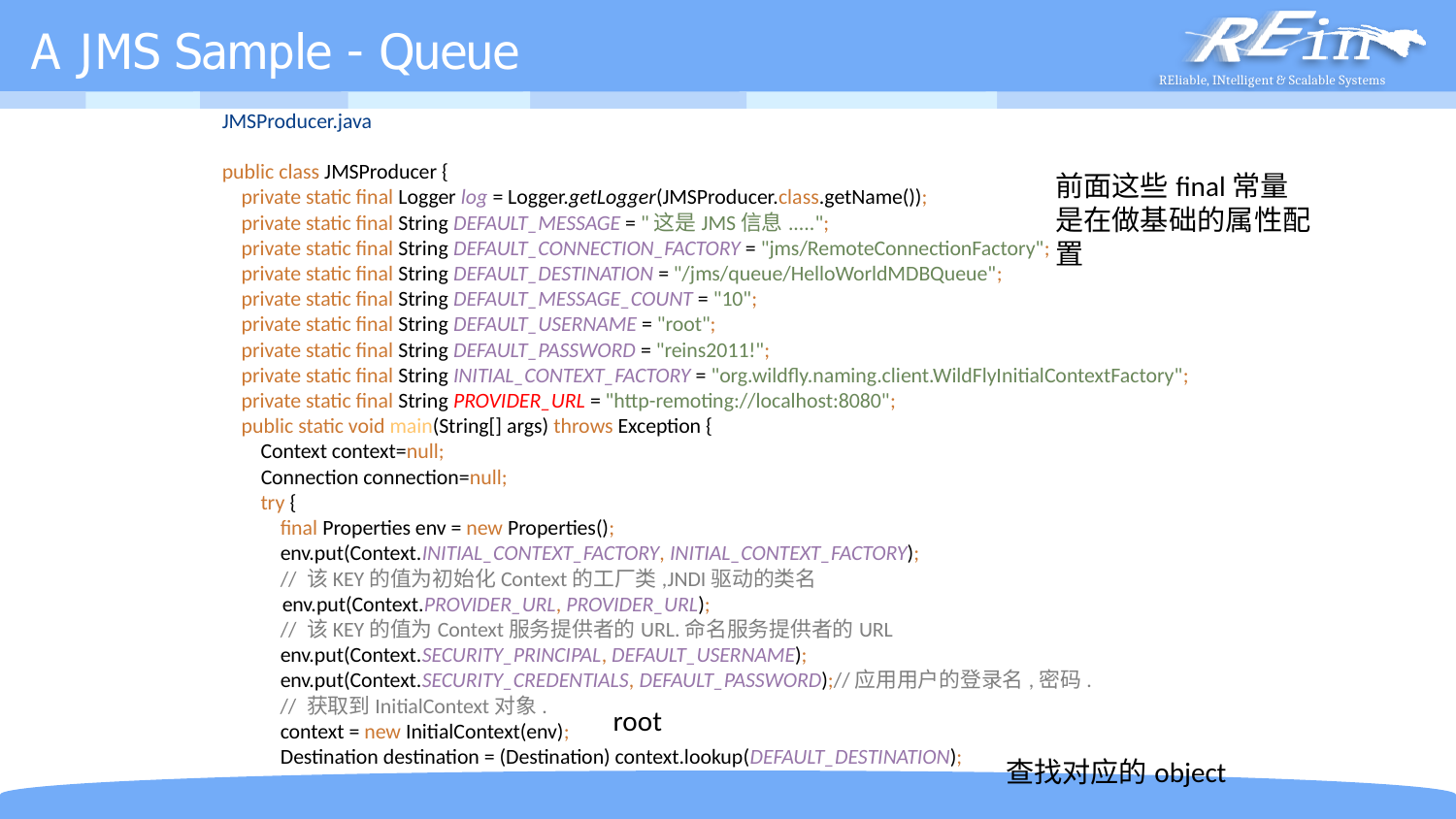

# A JMS Sample - Queue
JMSProducer.java
public class JMSProducer {
    private static final Logger log = Logger.getLogger(JMSProducer.class.getName());
    private static final String DEFAULT_MESSAGE = "这是JMS信息.....";
    private static final String DEFAULT_CONNECTION_FACTORY = "jms/RemoteConnectionFactory";
    private static final String DEFAULT_DESTINATION = "/jms/queue/HelloWorldMDBQueue";
    private static final String DEFAULT_MESSAGE_COUNT = "10";
    private static final String DEFAULT_USERNAME = "root";
    private static final String DEFAULT_PASSWORD = "reins2011!";
    private static final String INITIAL_CONTEXT_FACTORY = "org.wildfly.naming.client.WildFlyInitialContextFactory";
    private static final String PROVIDER_URL = "http-remoting://localhost:8080";
    public static void main(String[] args) throws Exception {
        Context context=null;
        Connection connection=null;
        try {
            final Properties env = new Properties();
            env.put(Context.INITIAL_CONTEXT_FACTORY, INITIAL_CONTEXT_FACTORY);
            // 该KEY的值为初始化Context的工厂类,JNDI驱动的类名
            env.put(Context.PROVIDER_URL, PROVIDER_URL);
            // 该KEY的值为Context服务提供者的URL.命名服务提供者的URL
            env.put(Context.SECURITY_PRINCIPAL, DEFAULT_USERNAME);
            env.put(Context.SECURITY_CREDENTIALS, DEFAULT_PASSWORD);//应用用户的登录名,密码.
            // 获取到InitialContext对象.
            context = new InitialContext(env);
            Destination destination = (Destination) context.lookup(DEFAULT_DESTINATION);
前面这些final常量是在做基础的属性配置
root
查找对应的object
33